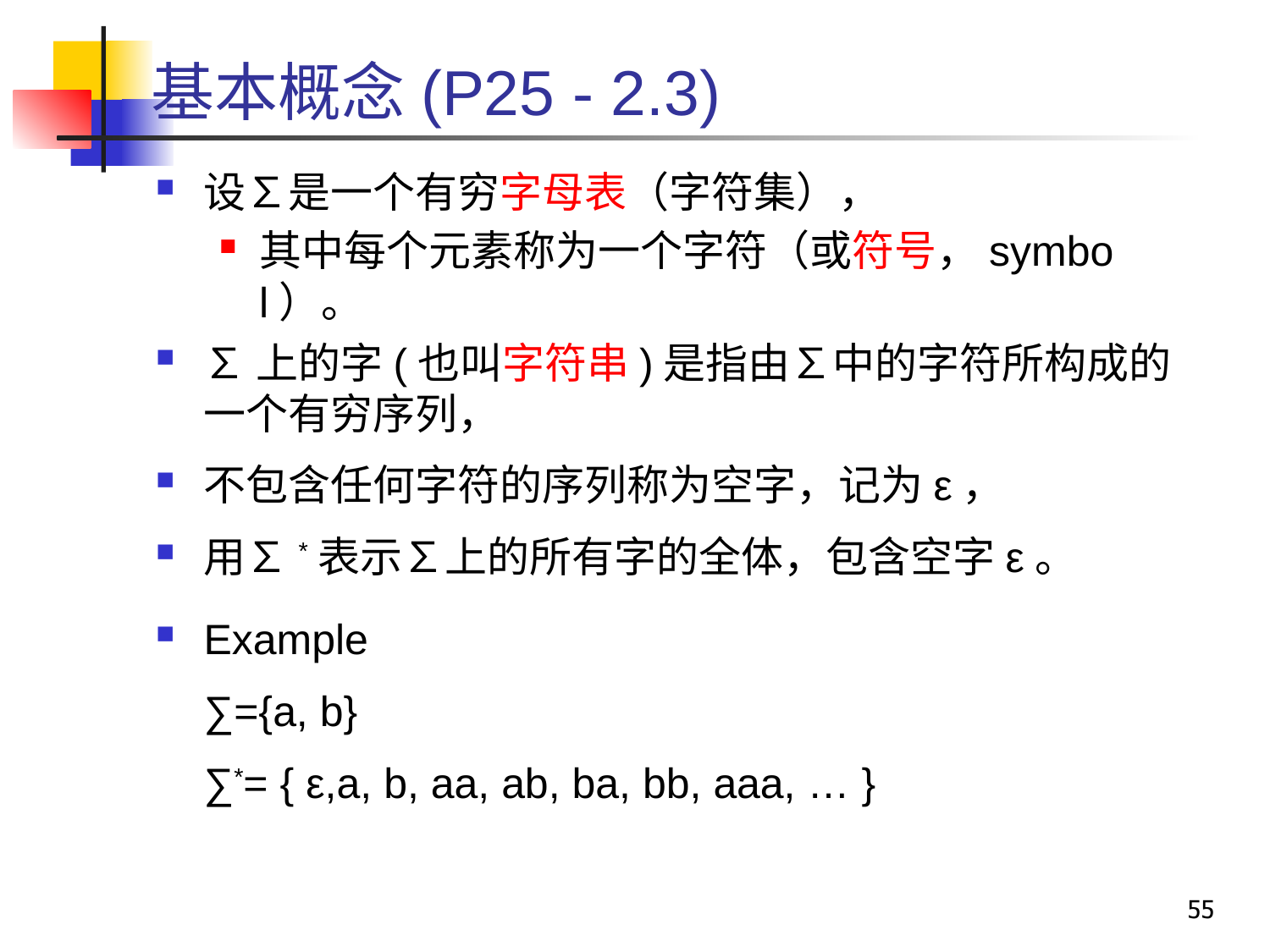

# 基本概念(P25 - 2.3)
设∑是一个有穷字母表（字符集），
其中每个元素称为一个字符（或符号，symbol）。
∑上的字(也叫字符串)是指由∑中的字符所构成的一个有穷序列，
不包含任何字符的序列称为空字，记为ε，
用∑*表示∑上的所有字的全体，包含空字ε。
Example
	∑={a, b}
	∑*= { ε,a, b, aa, ab, ba, bb, aaa, … }

55